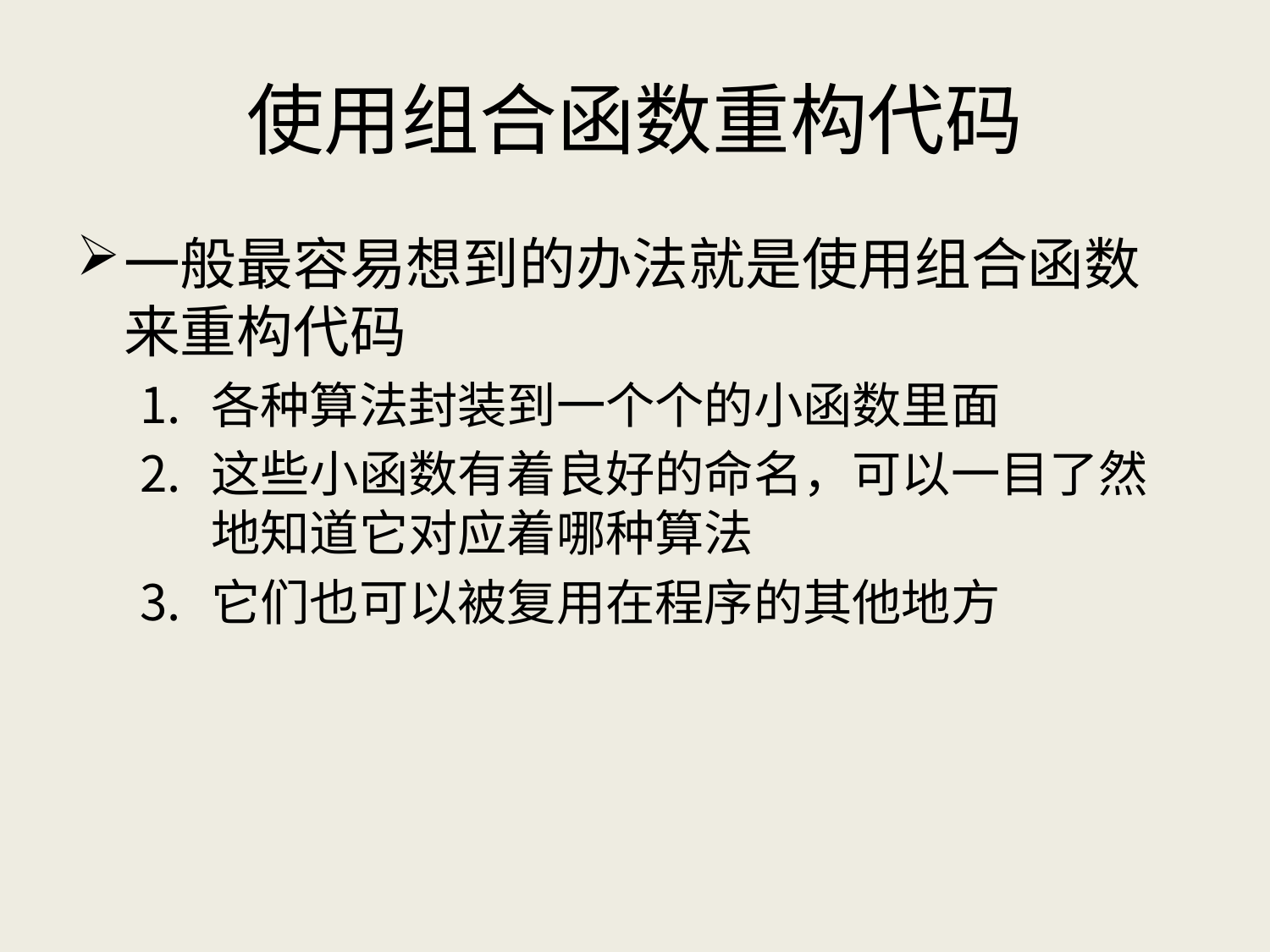

# 使用组合函数重构代码
一般最容易想到的办法就是使用组合函数来重构代码
各种算法封装到一个个的小函数里面
这些小函数有着良好的命名，可以一目了然地知道它对应着哪种算法
它们也可以被复用在程序的其他地方